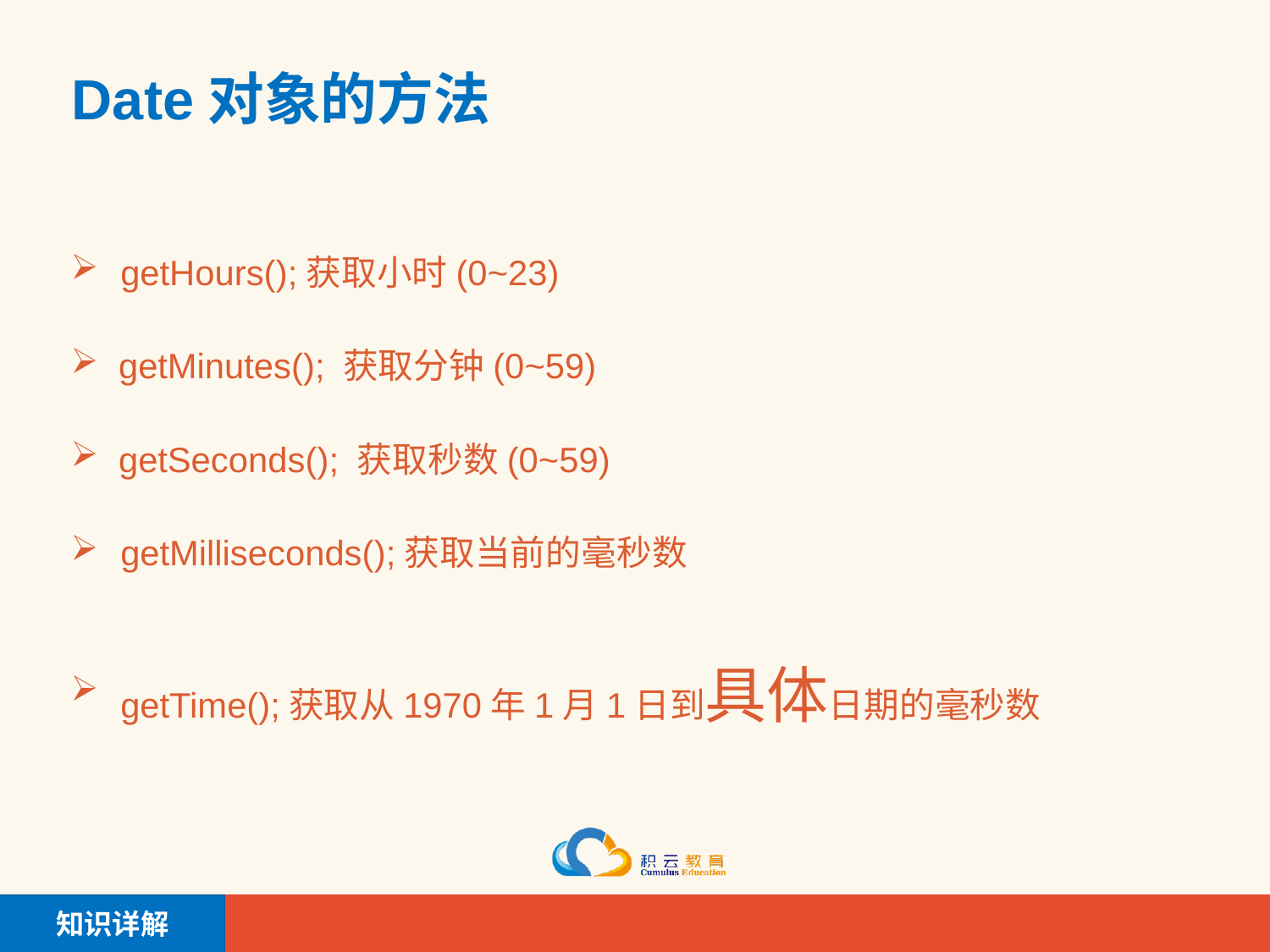

# Date对象的方法
getHours();获取小时(0~23)
getMinutes(); 获取分钟(0~59)
getSeconds(); 获取秒数(0~59)
getMilliseconds();获取当前的毫秒数
getTime();获取从1970年1月1日到具体日期的毫秒数